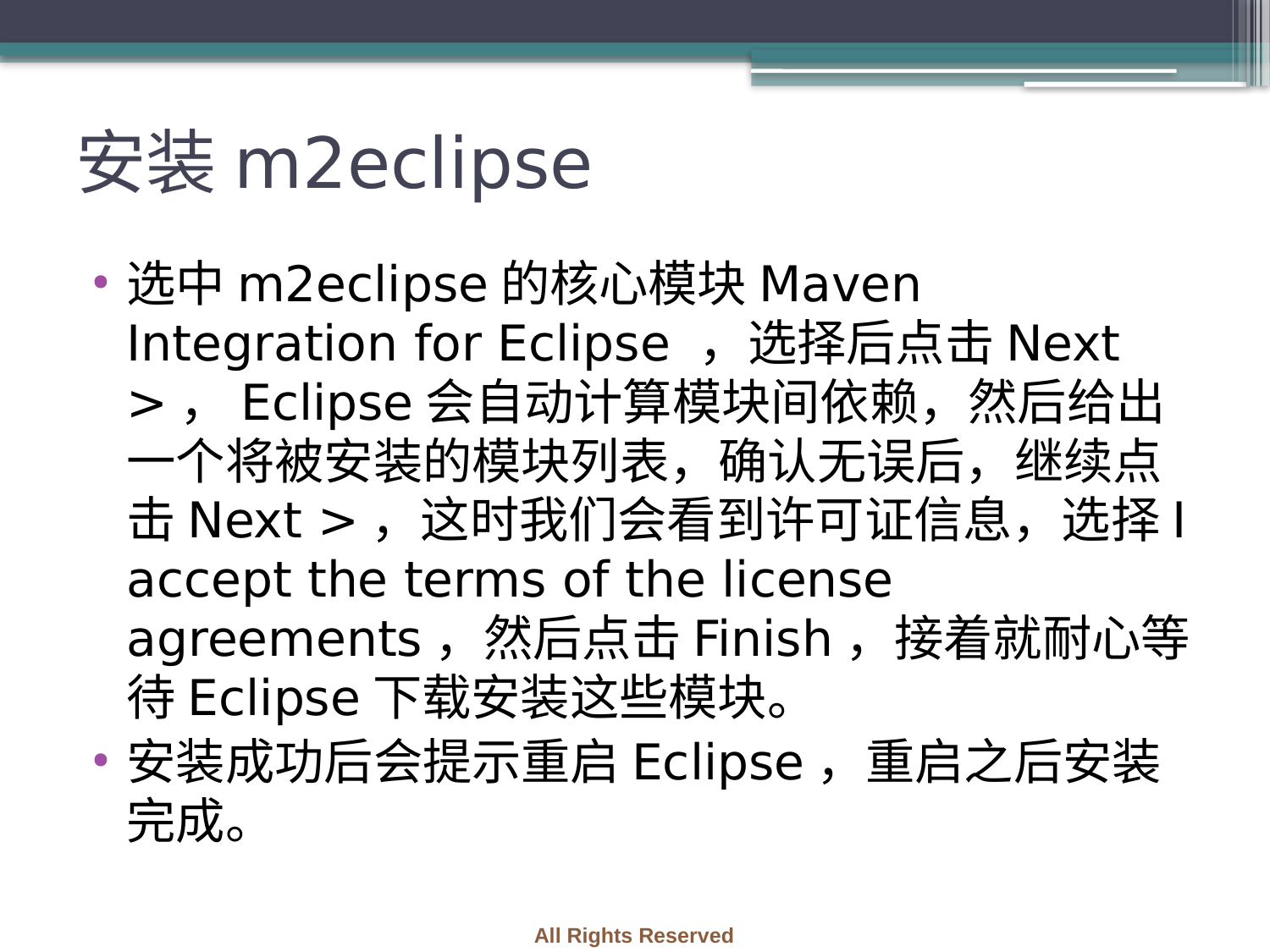

# 安装m2eclipse
选中m2eclipse的核心模块Maven Integration for Eclipse ，选择后点击Next >，Eclipse会自动计算模块间依赖，然后给出一个将被安装的模块列表，确认无误后，继续点击Next >，这时我们会看到许可证信息，选择I accept the terms of the license agreements，然后点击Finish，接着就耐心等待Eclipse下载安装这些模块。
安装成功后会提示重启Eclipse，重启之后安装完成。